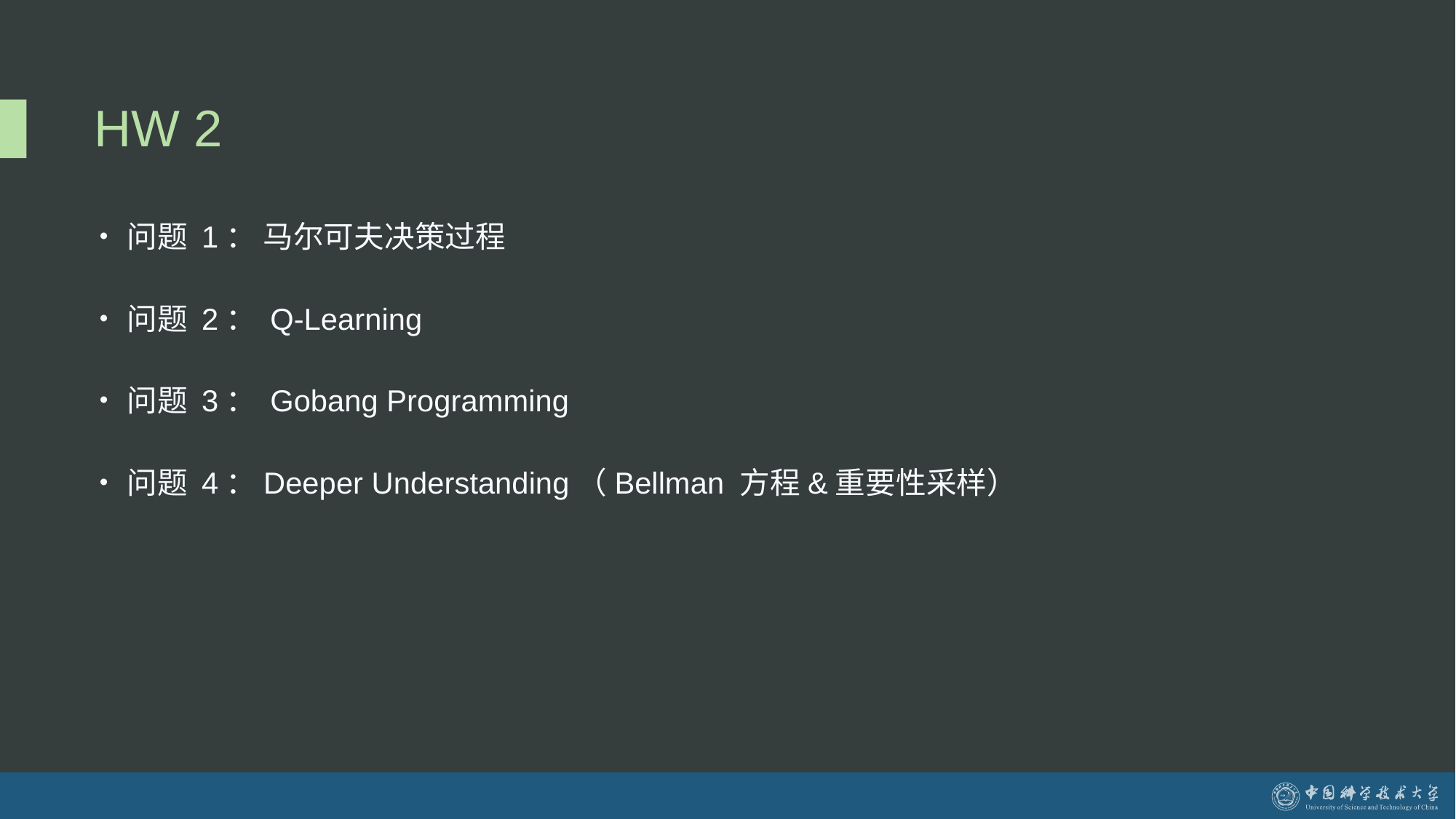

# HW 2
问题 1： 马尔可夫决策过程
问题 2： Q-Learning
问题 3： Gobang Programming
问题 4：Deeper Understanding（Bellman 方程&重要性采样）